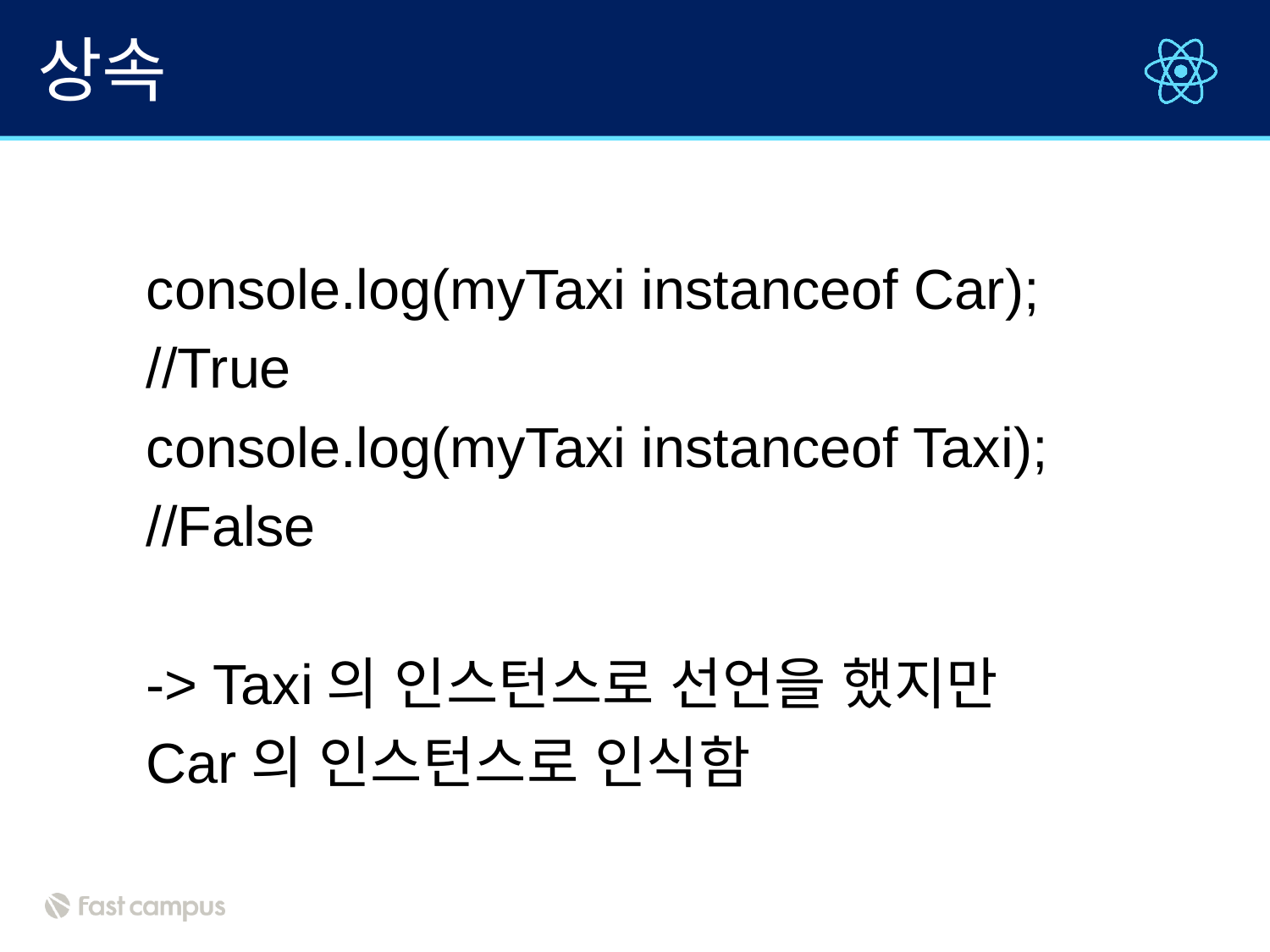

# 상속
console.log(myTaxi instanceof Car);
//True
console.log(myTaxi instanceof Taxi);
//False

-> Taxi의 인스턴스로 선언을 했지만
Car의 인스턴스로 인식함